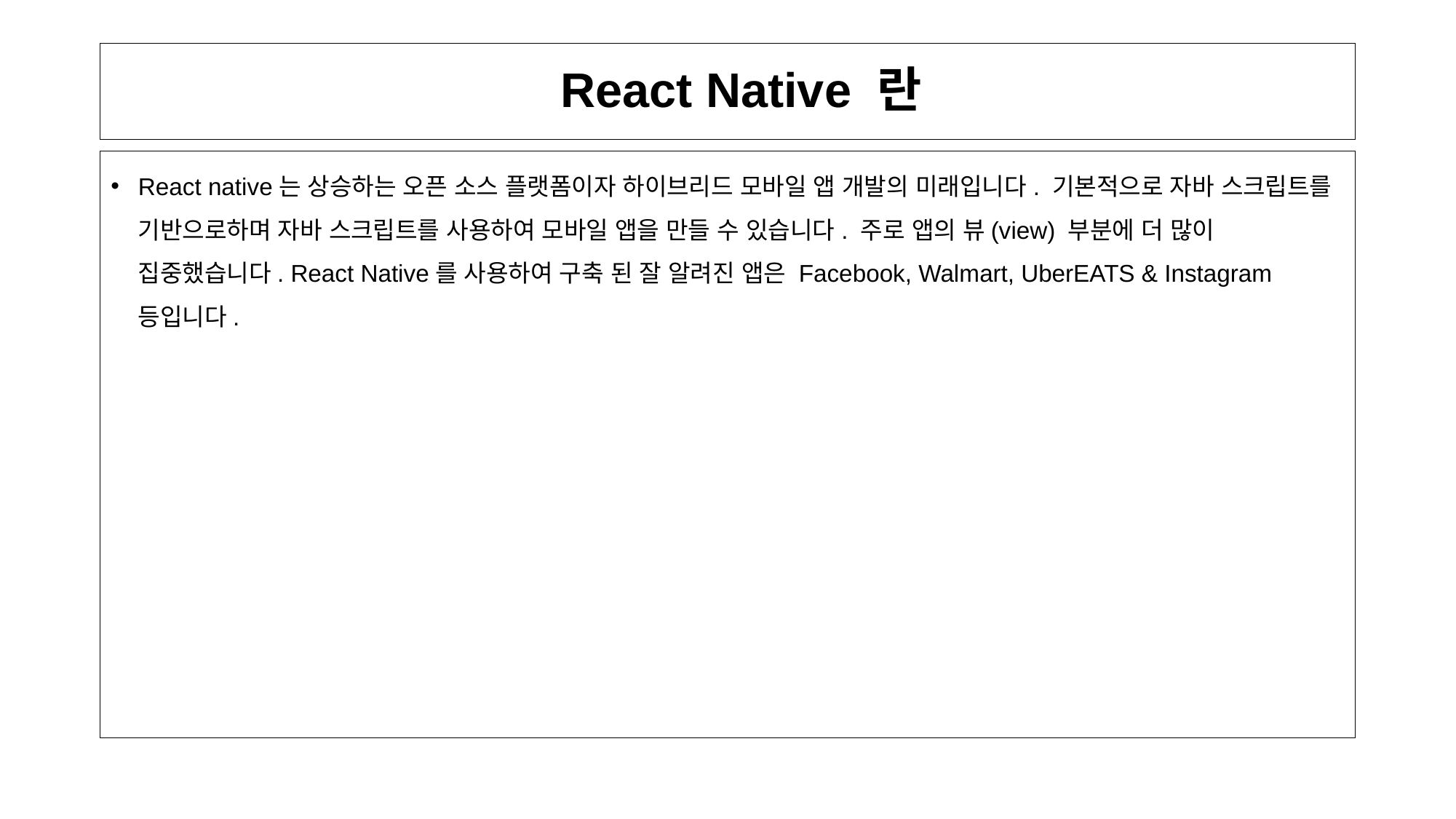

# React Native 란
React native는 상승하는 오픈 소스 플랫폼이자 하이브리드 모바일 앱 개발의 미래입니다. 기본적으로 자바 스크립트를 기반으로하며 자바 스크립트를 사용하여 모바일 앱을 만들 수 있습니다. 주로 앱의 뷰(view) 부분에 더 많이 집중했습니다. React Native를 사용하여 구축 된 잘 알려진 앱은 Facebook, Walmart, UberEATS & Instagram 등입니다.